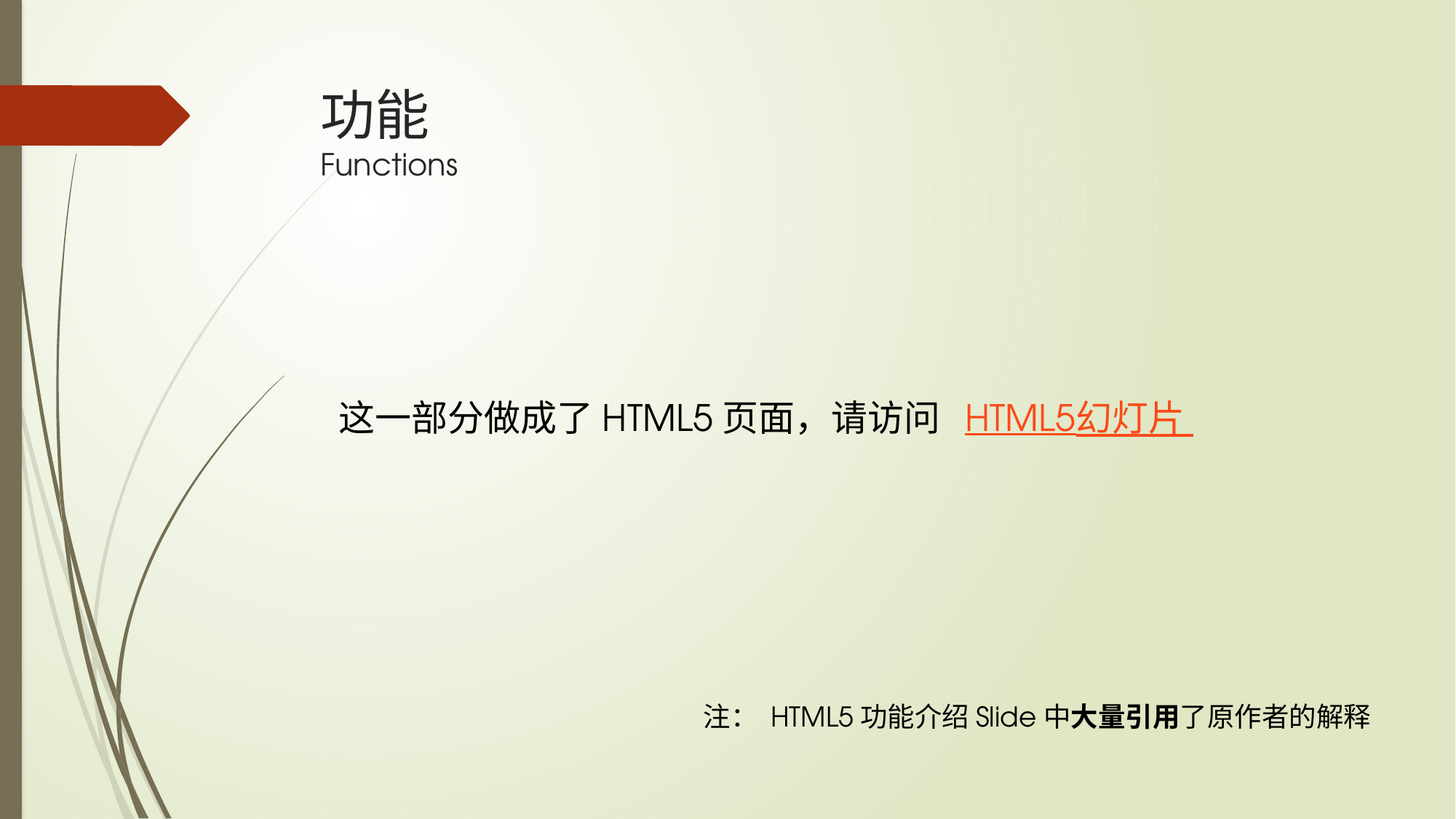

# 功能 Functions
这一部分做成了HTML5页面，请访问  HTML5幻灯片
注： HTML5功能介绍Slide中大量引用了原作者的解释